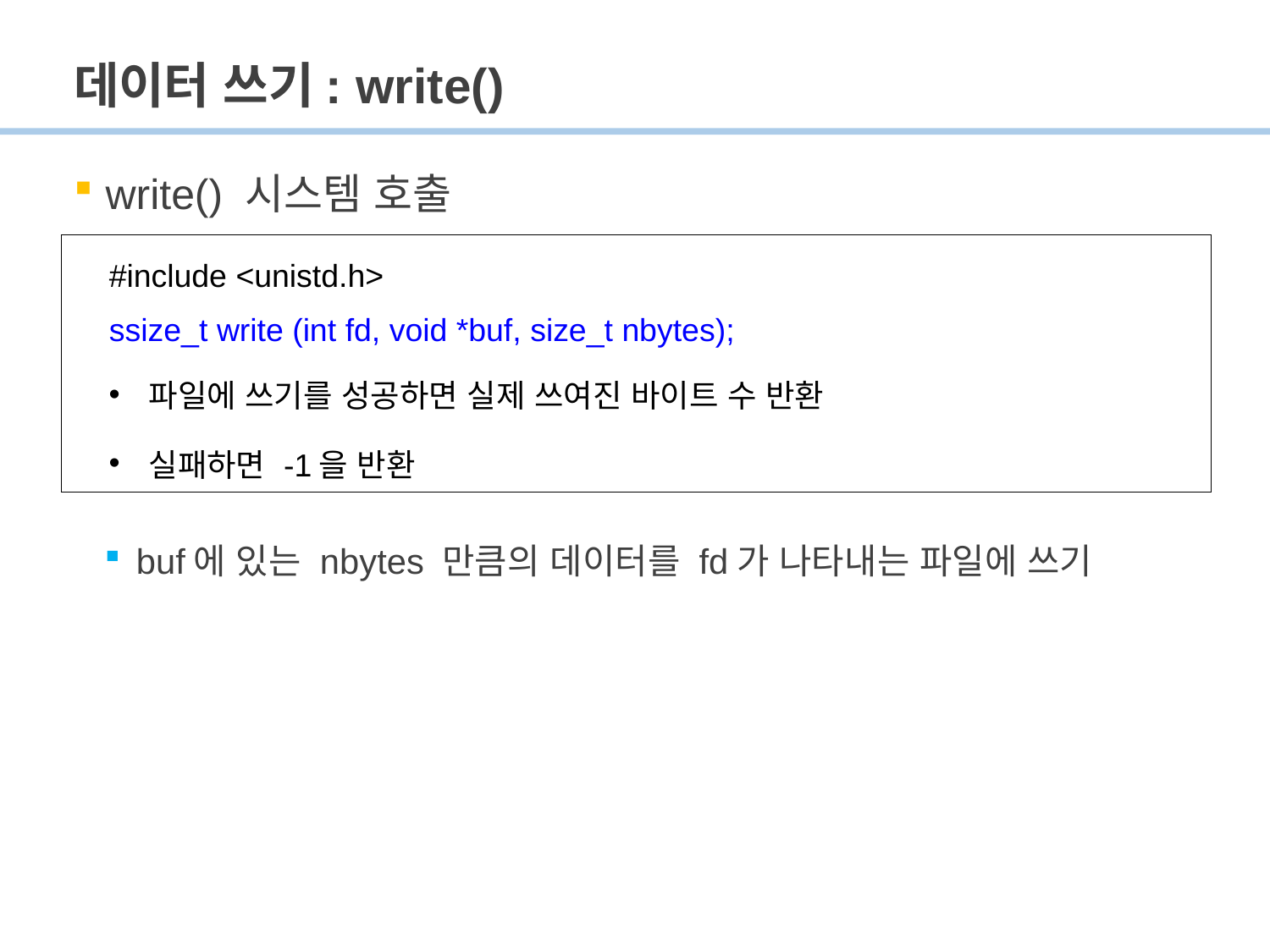

# 데이터 쓰기: write()
write() 시스템 호출

buf에 있는 nbytes 만큼의 데이터를 fd가 나타내는 파일에 쓰기
| #include <unistd.h> ssize\_t write (int fd, void \*buf, size\_t nbytes); 파일에 쓰기를 성공하면 실제 쓰여진 바이트 수 반환 실패하면 -1을 반환 |
| --- |